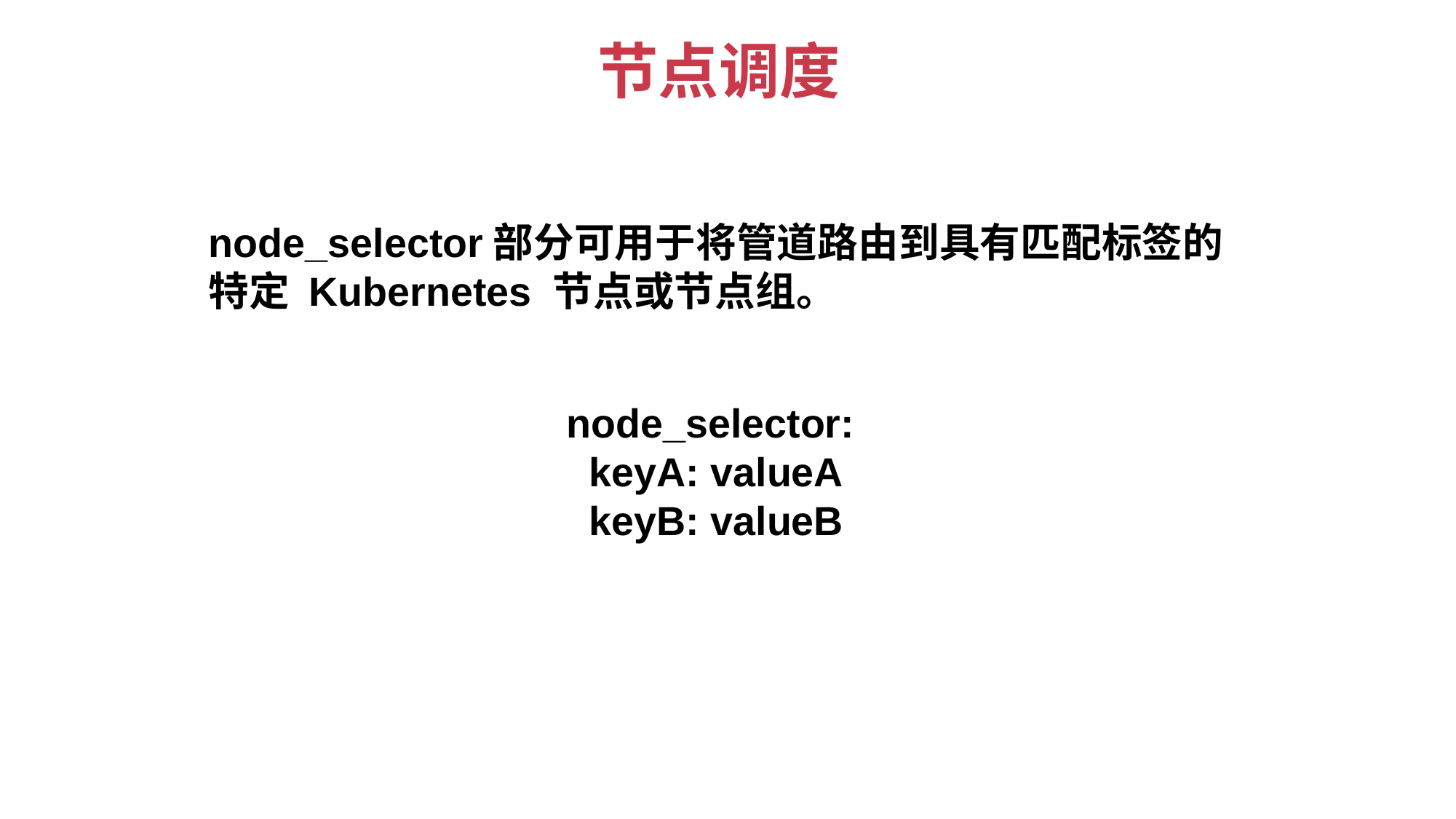

节点调度

node_selector部分可用于将管道路由到具有匹配标签的特定 Kubernetes 节点或节点组。

node_selector:
  keyA: valueA
  keyB: valueB